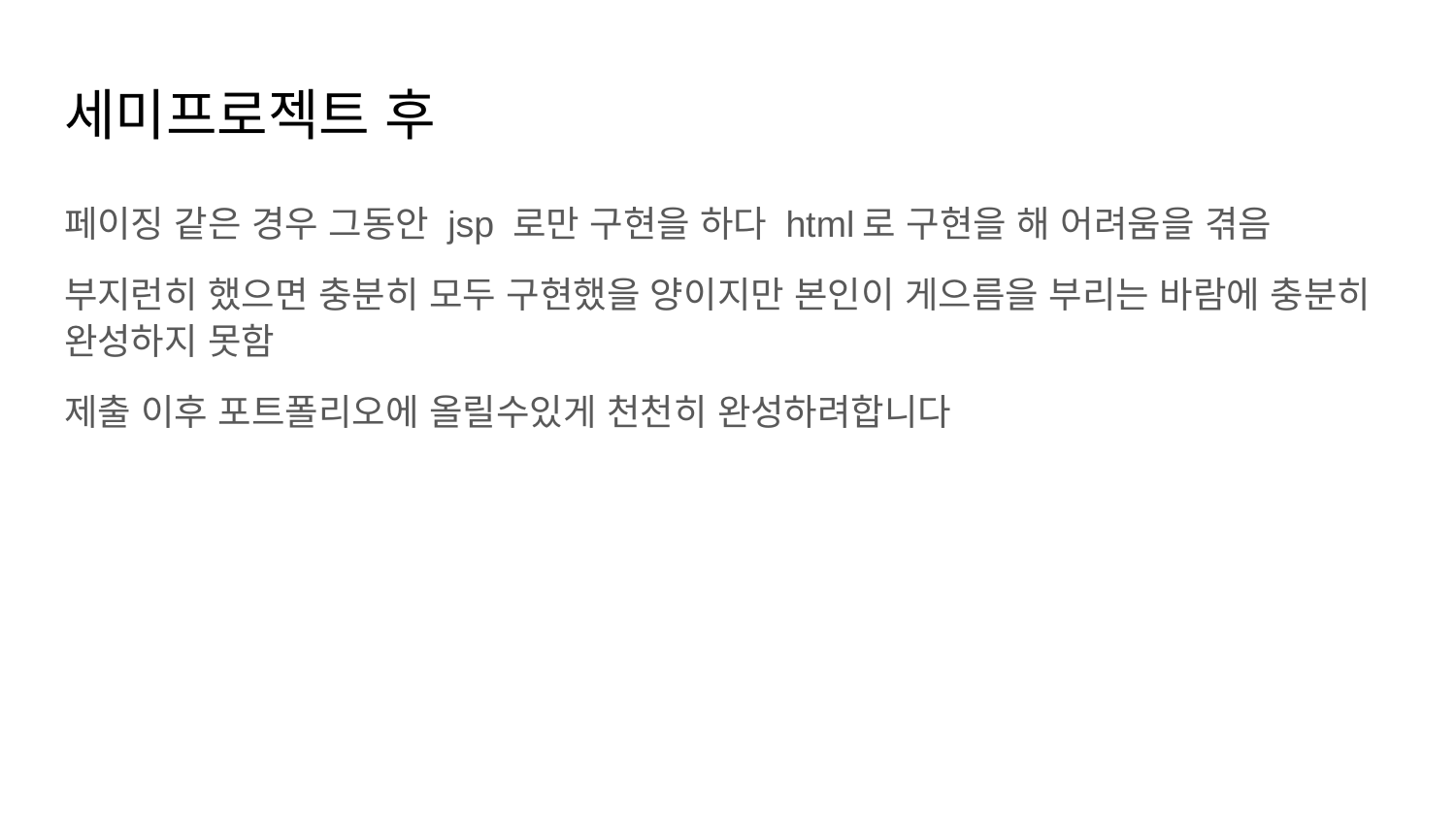

# 세미프로젝트 후
페이징 같은 경우 그동안 jsp 로만 구현을 하다 html로 구현을 해 어려움을 겪음
부지런히 했으면 충분히 모두 구현했을 양이지만 본인이 게으름을 부리는 바람에 충분히 완성하지 못함
제출 이후 포트폴리오에 올릴수있게 천천히 완성하려합니다